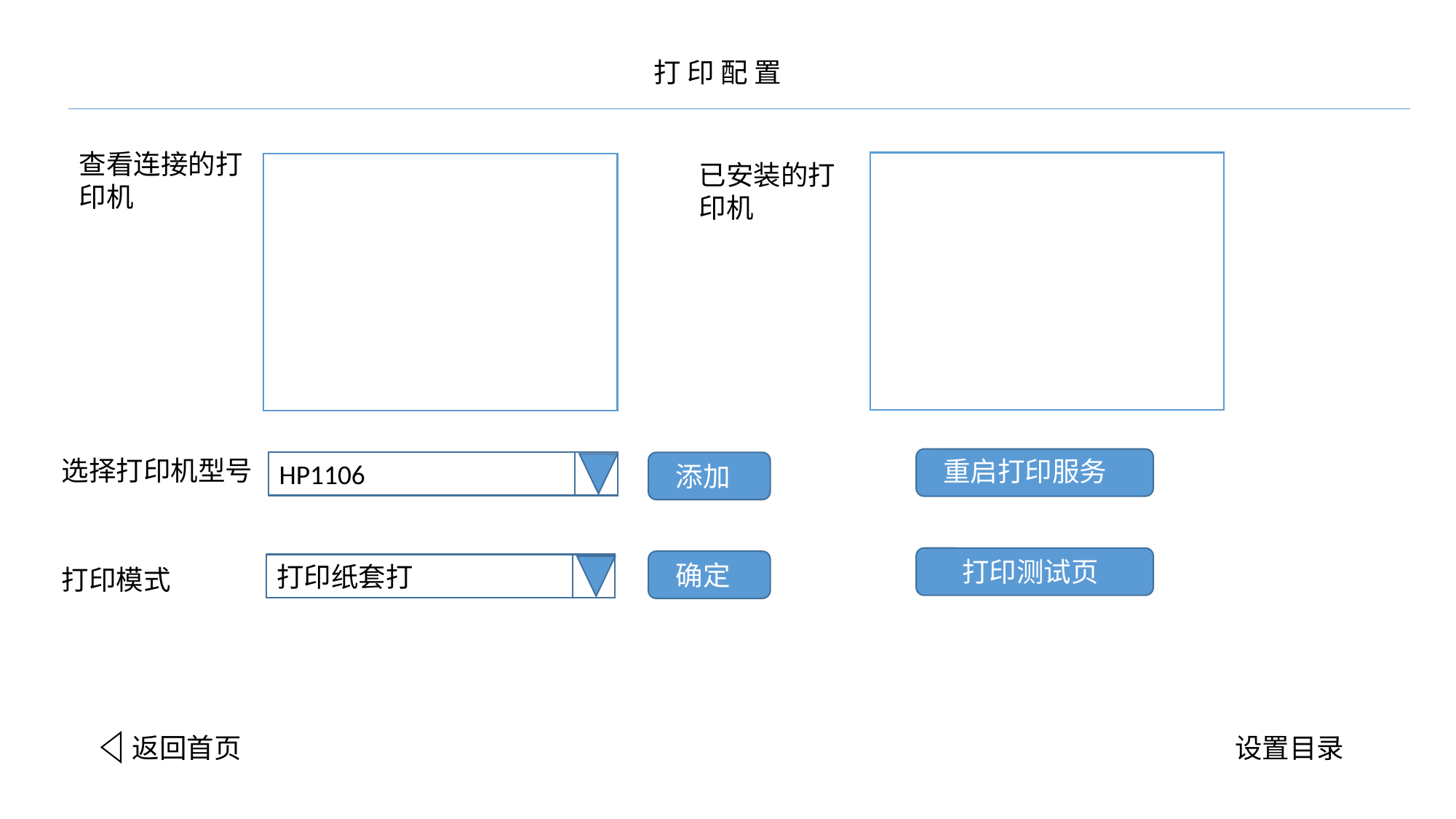

打 印 配 置
查看连接的打印机
已安装的打印机

选择打印机型号

重启打印服务

HP1106

添加

打印测试页

确定

打印纸套打

打印模式
返回首页
设置目录